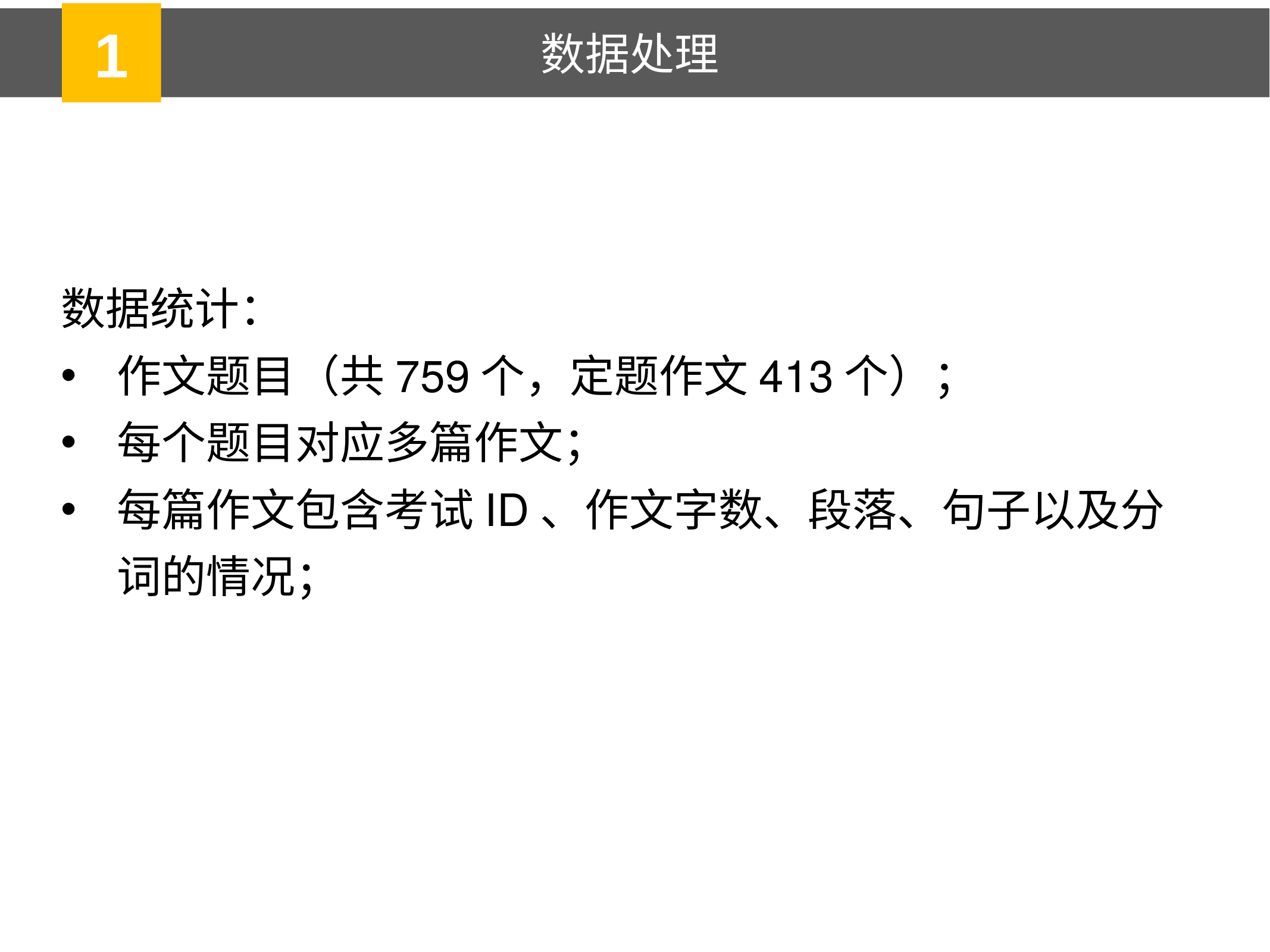

1

数据处理
数据统计：
作文题目（共759个，定题作文413个）；
每个题目对应多篇作文；
每篇作文包含考试ID、作文字数、段落、句子以及分词的情况；